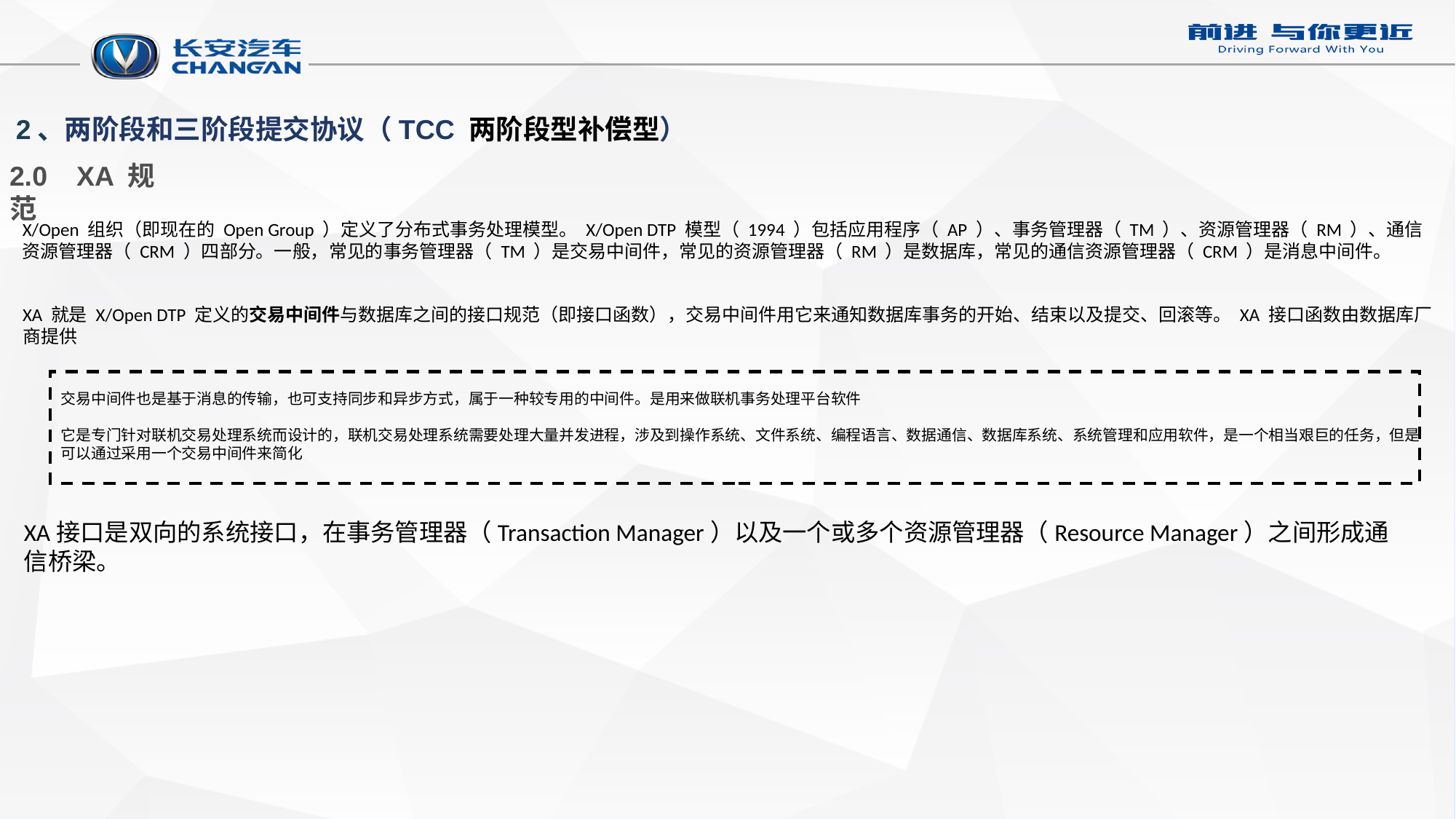

2、两阶段和三阶段提交协议（TCC 两阶段型补偿型）
2.0  XA规范
X/Open 组织（即现在的 Open Group ）定义了分布式事务处理模型。 X/Open DTP 模型（ 1994 ）包括应用程序（ AP ）、事务管理器（ TM ）、资源管理器（ RM ）、通信资源管理器（ CRM ）四部分。一般，常见的事务管理器（ TM ）是交易中间件，常见的资源管理器（ RM ）是数据库，常见的通信资源管理器（ CRM ）是消息中间件。
XA 就是 X/Open DTP 定义的交易中间件与数据库之间的接口规范（即接口函数），交易中间件用它来通知数据库事务的开始、结束以及提交、回滚等。 XA 接口函数由数据库厂商提供

交易中间件也是基于消息的传输，也可支持同步和异步方式，属于一种较专用的中间件。是用来做联机事务处理平台软件

它是专门针对联机交易处理系统而设计的，联机交易处理系统需要处理大量并发进程，涉及到操作系统、文件系统、编程语言、数据通信、数据库系统、系统管理和应用软件，是一个相当艰巨的任务，但是可以通过采用一个交易中间件来简化
XA接口是双向的系统接口，在事务管理器（Transaction Manager）以及一个或多个资源管理器（Resource Manager）之间形成通信桥梁。